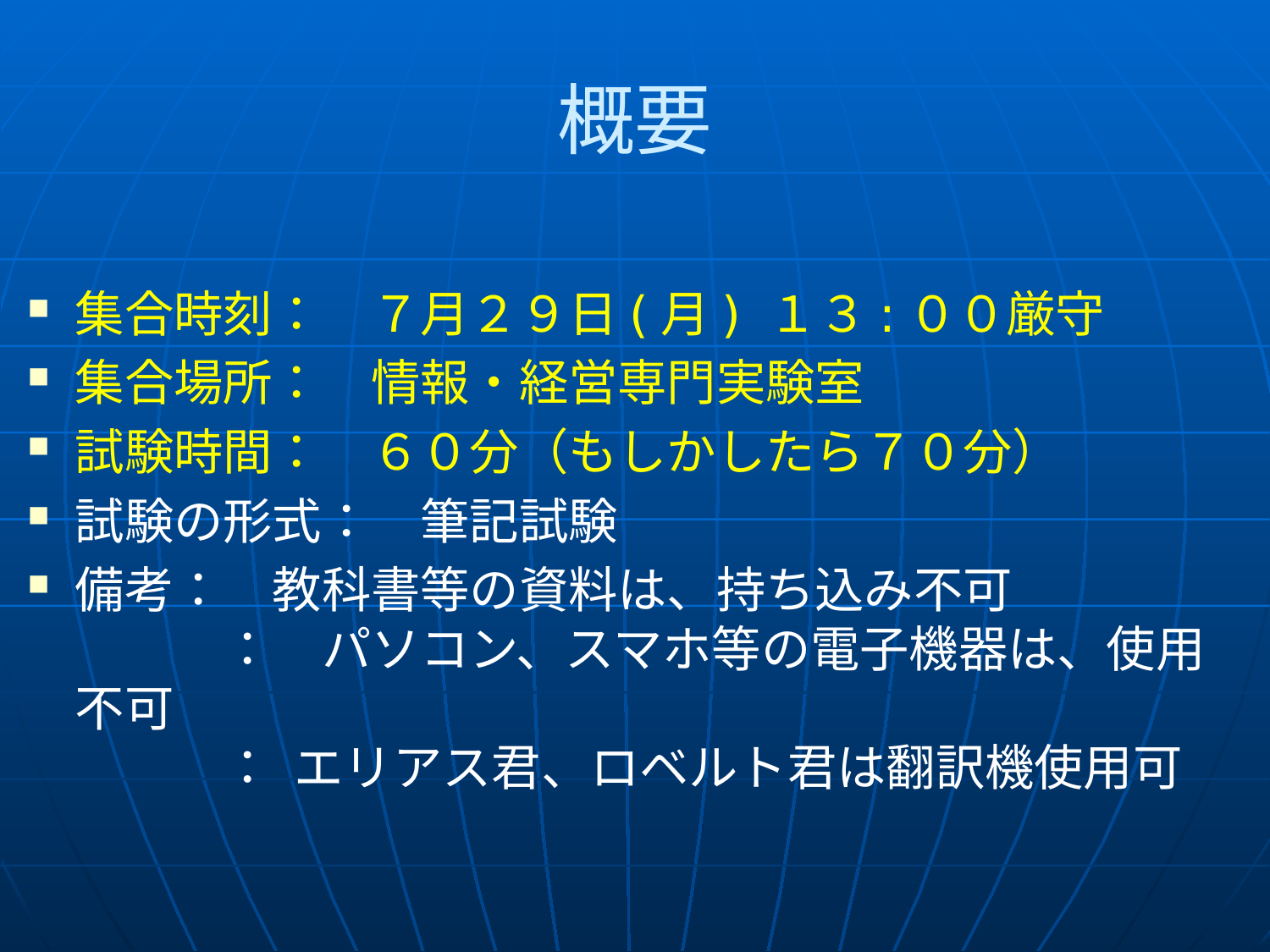

# 概要
集合時刻：　７月２９日(月) １３:００厳守
集合場所：　情報・経営専門実験室
試験時間：　６０分（もしかしたら７０分）
試験の形式：　筆記試験
備考：　教科書等の資料は、持ち込み不可
　　　：　パソコン、スマホ等の電子機器は、使用不可
　　　：  エリアス君、ロベルト君は翻訳機使用可